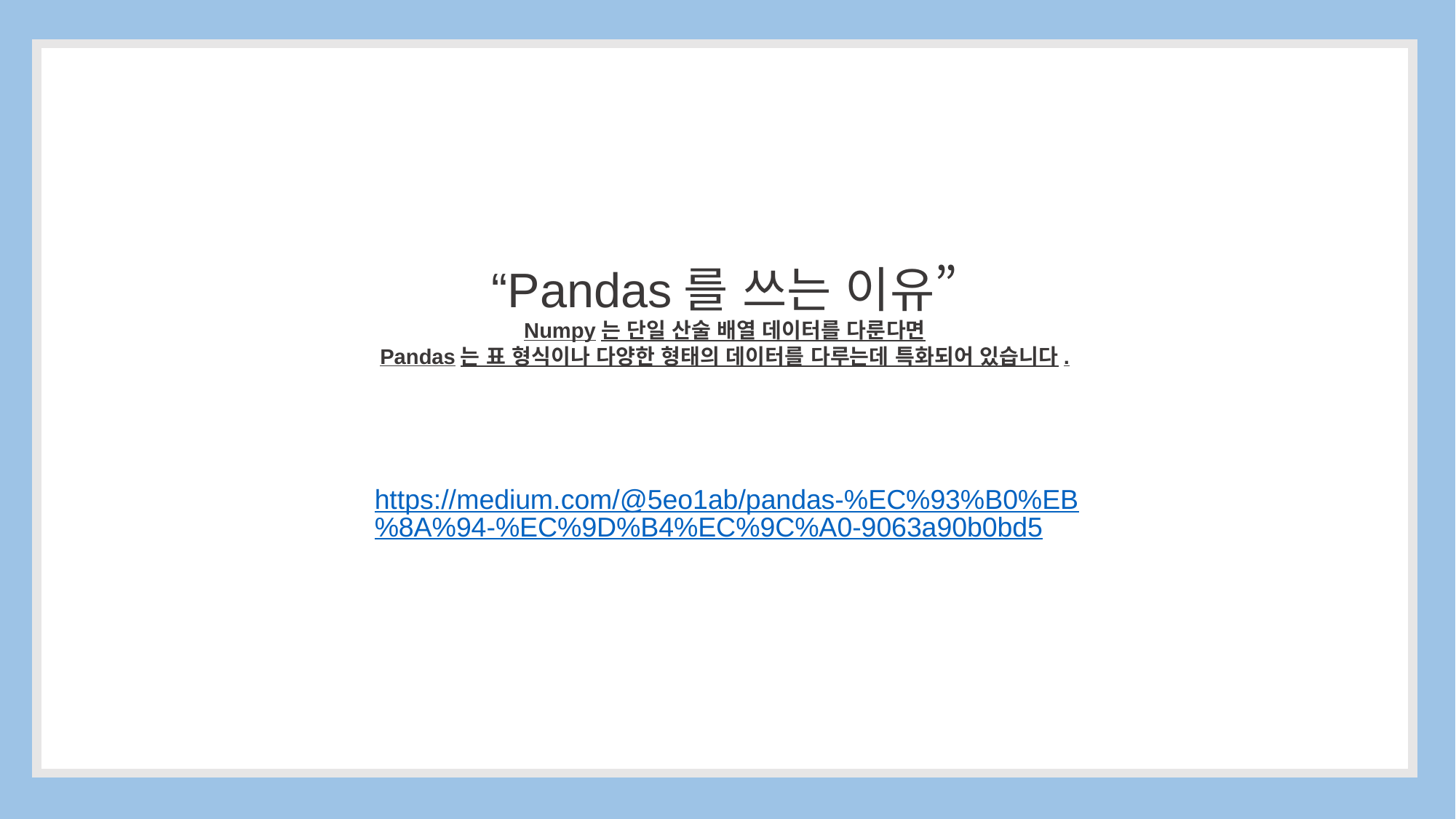

“Pandas를 쓰는 이유”
Numpy는 단일 산술 배열 데이터를 다룬다면
Pandas는 표 형식이나 다양한 형태의 데이터를 다루는데 특화되어 있습니다.

https://medium.com/@5eo1ab/pandas-%EC%93%B0%EB%8A%94-%EC%9D%B4%EC%9C%A0-9063a90b0bd5